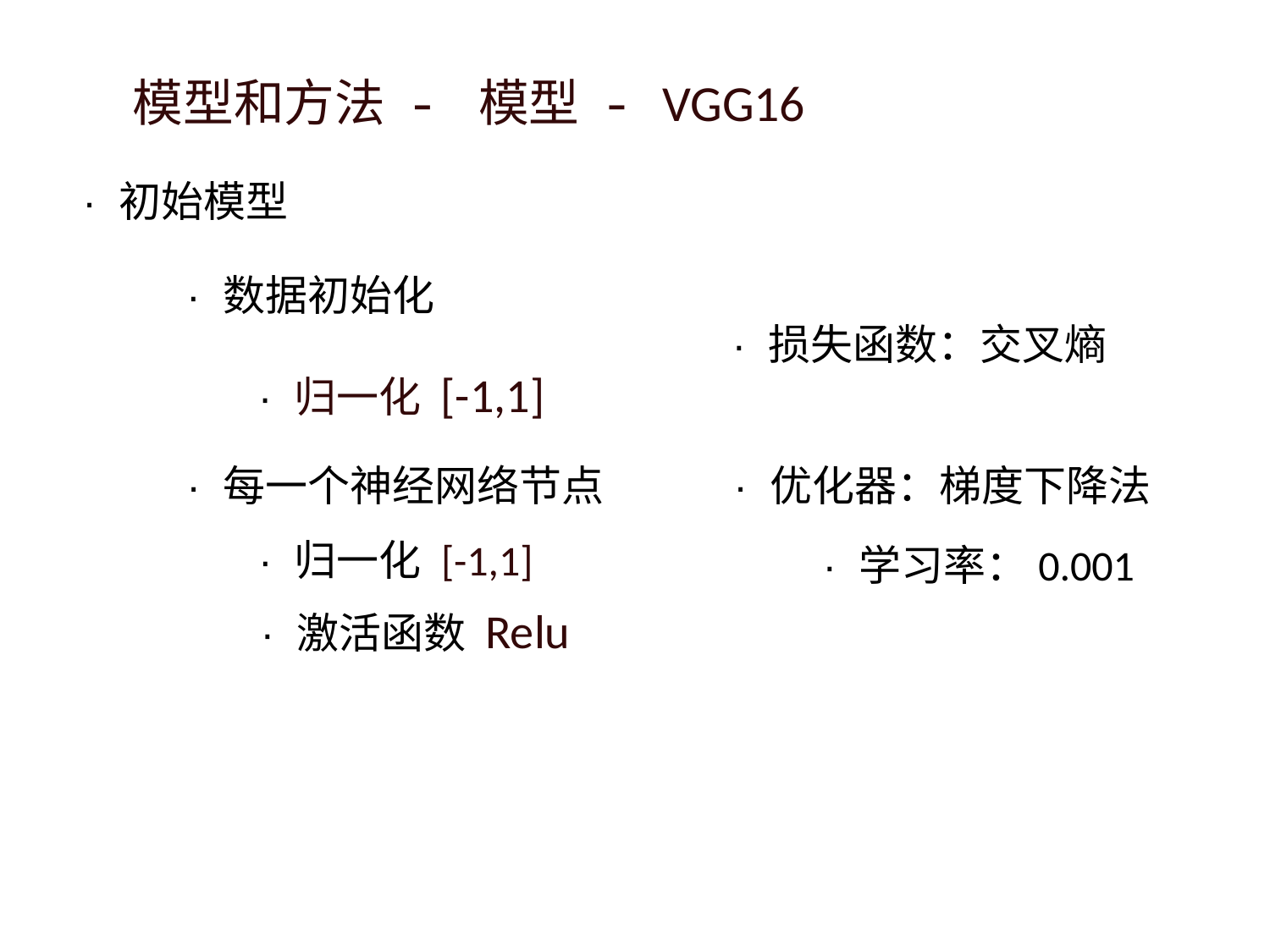

# 模型和方法 - 模型 - VGG16
· 初始模型
· 数据初始化
· 损失函数：交叉熵
· 归一化 [-1,1]
· 优化器：梯度下降法
· 每一个神经网络节点
· 归一化 [-1,1]
· 学习率：0.001
· 激活函数 Relu